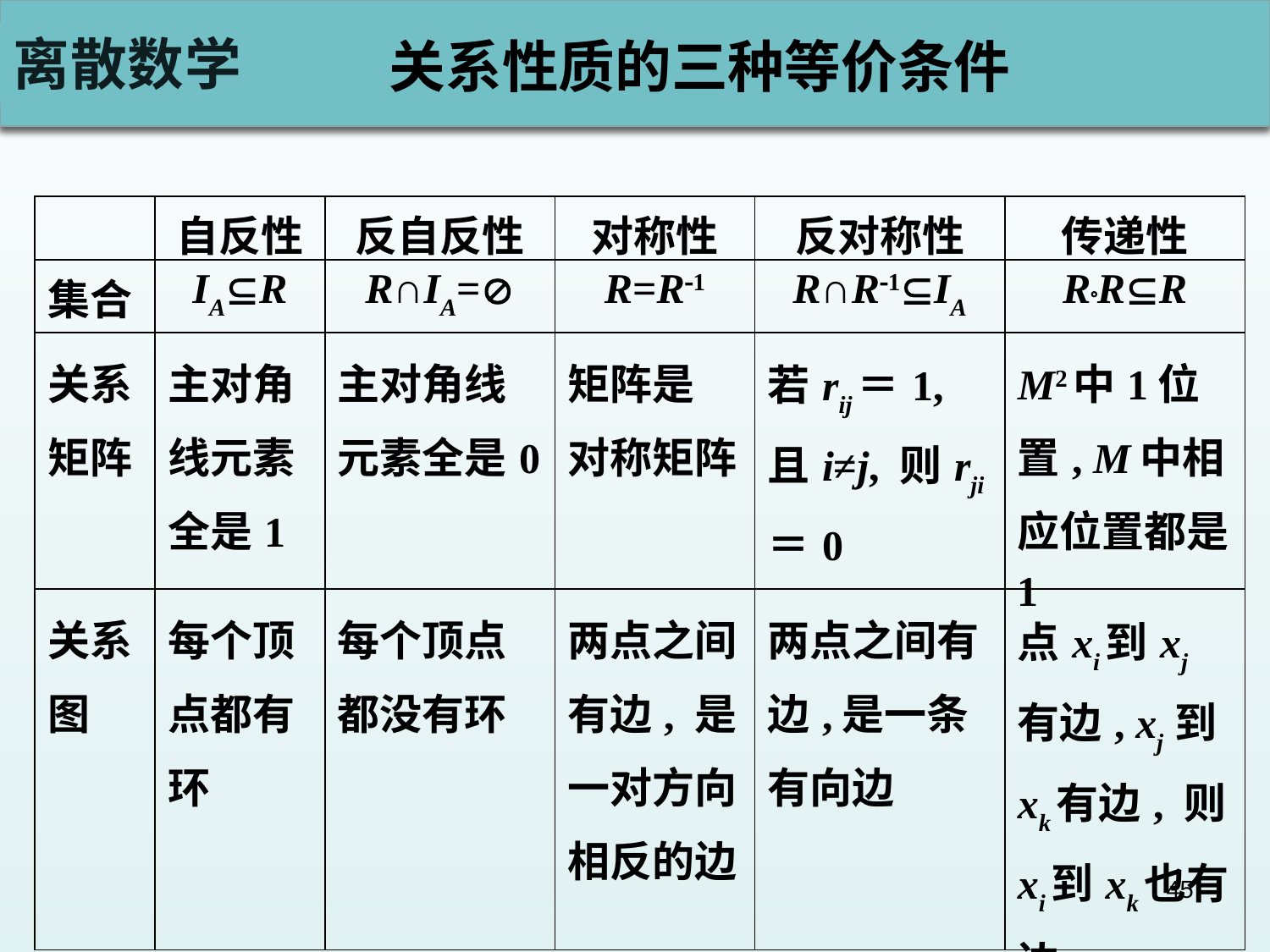

关系性质的三种等价条件
|  | 自反性 | 反自反性 | 对称性 | 反对称性 | 传递性 |
| --- | --- | --- | --- | --- | --- |
| 集合 | IA⊆R | R∩IA=∅ | R=R−1 | R∩R−1⊆IA | R°R⊆R |
| 关系矩阵 | 主对角线元素全是1 | 主对角线元素全是0 | 矩阵是 对称矩阵 | 若rij＝1, 且i≠j, 则rji＝0 | M2中1位置, M中相应位置都是1 |
| 关系图 | 每个顶点都有环 | 每个顶点都没有环 | 两点之间有边, 是一对方向相反的边 | 两点之间有边,是一条有向边 | 点xi到xj有边, xj 到xk有边, 则xi到xk也有边 |
45